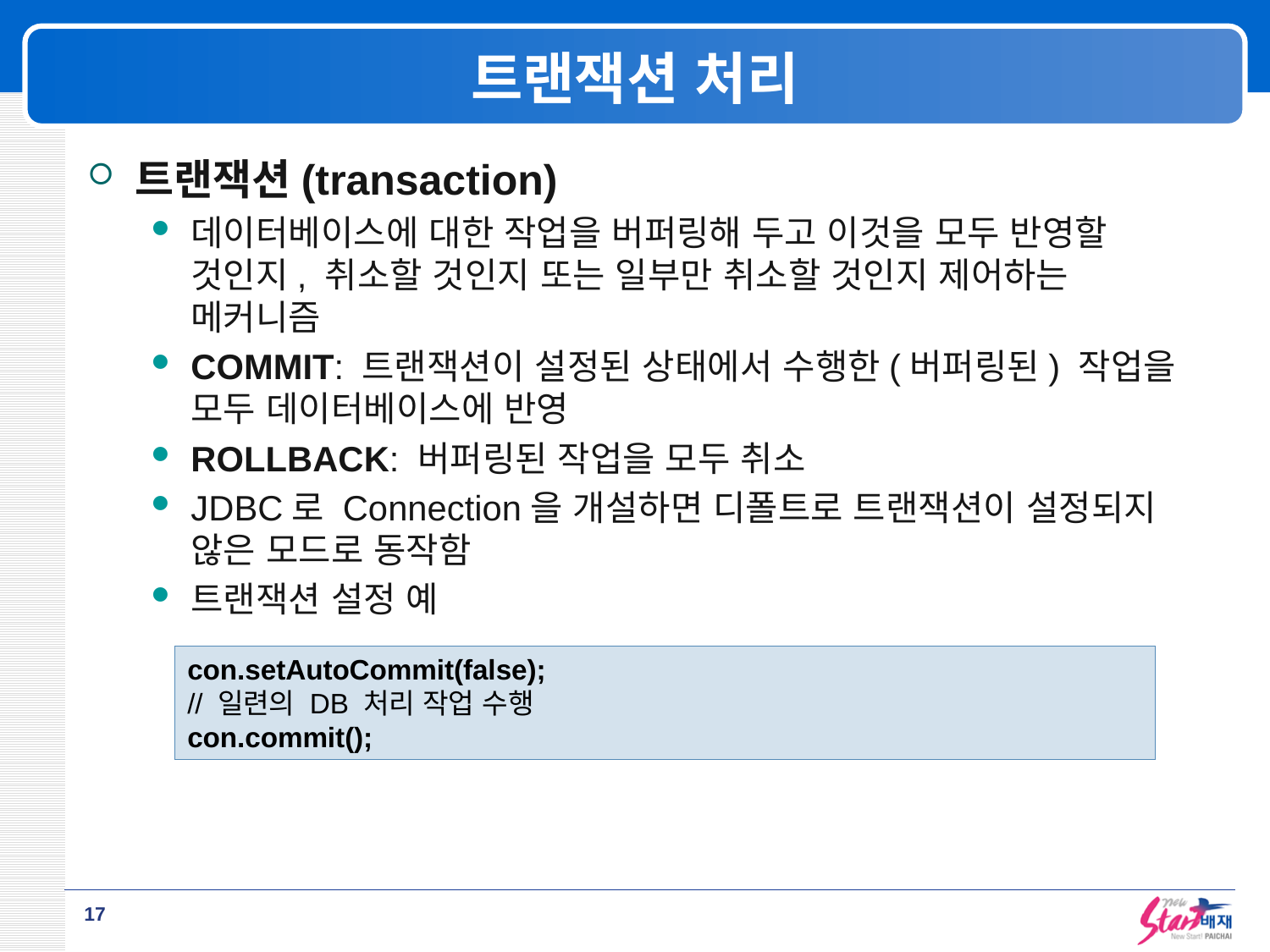

# 트랜잭션 처리
트랜잭션(transaction)
데이터베이스에 대한 작업을 버퍼링해 두고 이것을 모두 반영할 것인지, 취소할 것인지 또는 일부만 취소할 것인지 제어하는 메커니즘
COMMIT: 트랜잭션이 설정된 상태에서 수행한(버퍼링된) 작업을 모두 데이터베이스에 반영
ROLLBACK: 버퍼링된 작업을 모두 취소
JDBC로 Connection을 개설하면 디폴트로 트랜잭션이 설정되지 않은 모드로 동작함
트랜잭션 설정 예

con.setAutoCommit(false);
// 일련의 DB 처리 작업 수행
con.commit();
17